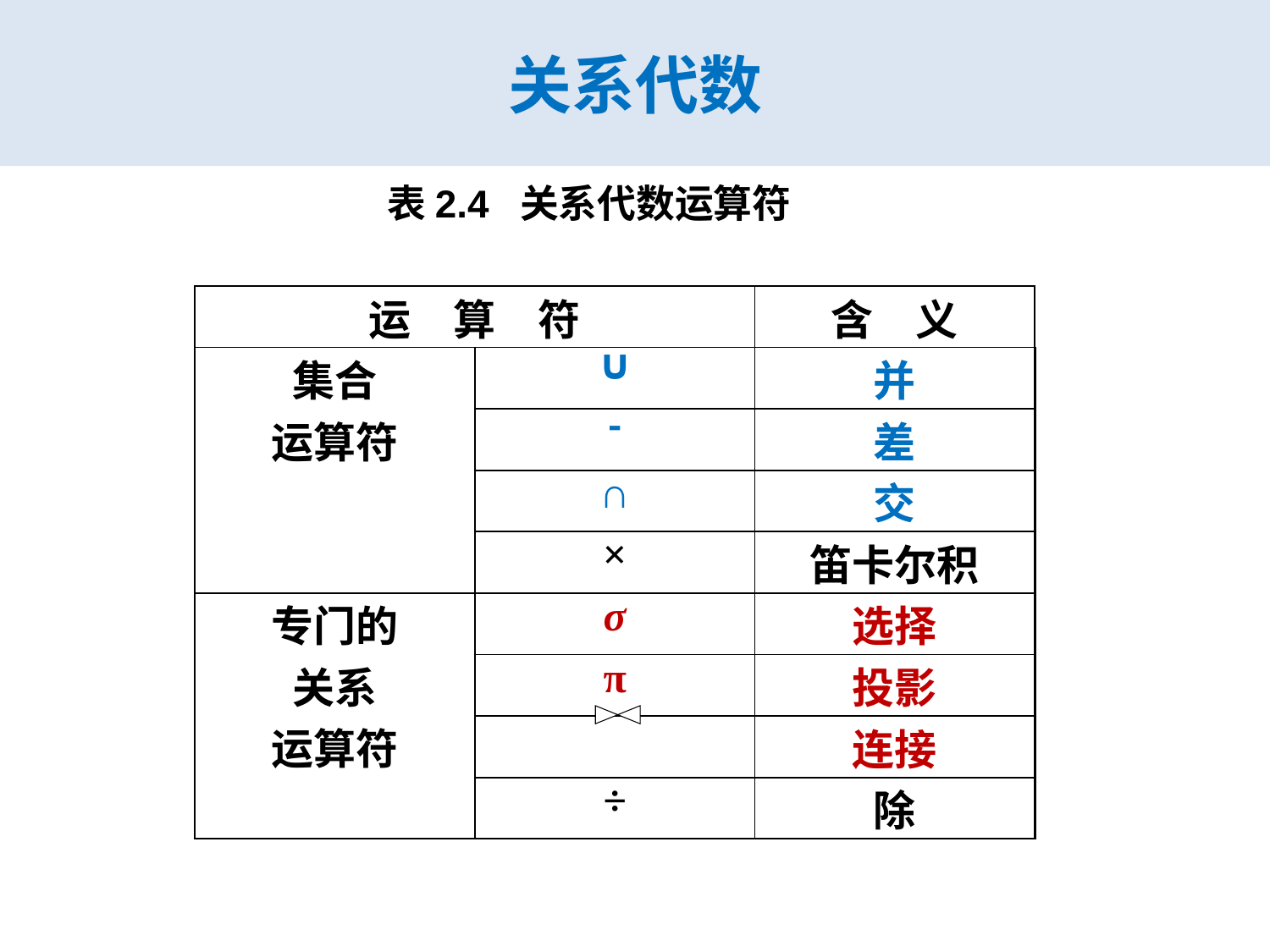

# 关系代数
表2.4  关系代数运算符
| 运　算　符 |  | 含　义 |
| --- | --- | --- |
| 集合 运算符 | ∪ | 并 |
|  | - | 差 |
|  | ∩ | 交 |
|  | × | 笛卡尔积 |
| 专门的 关系 运算符 | σ | 选择 |
|  | π | 投影 |
|  |  | 连接 |
|  | ÷ | 除 |